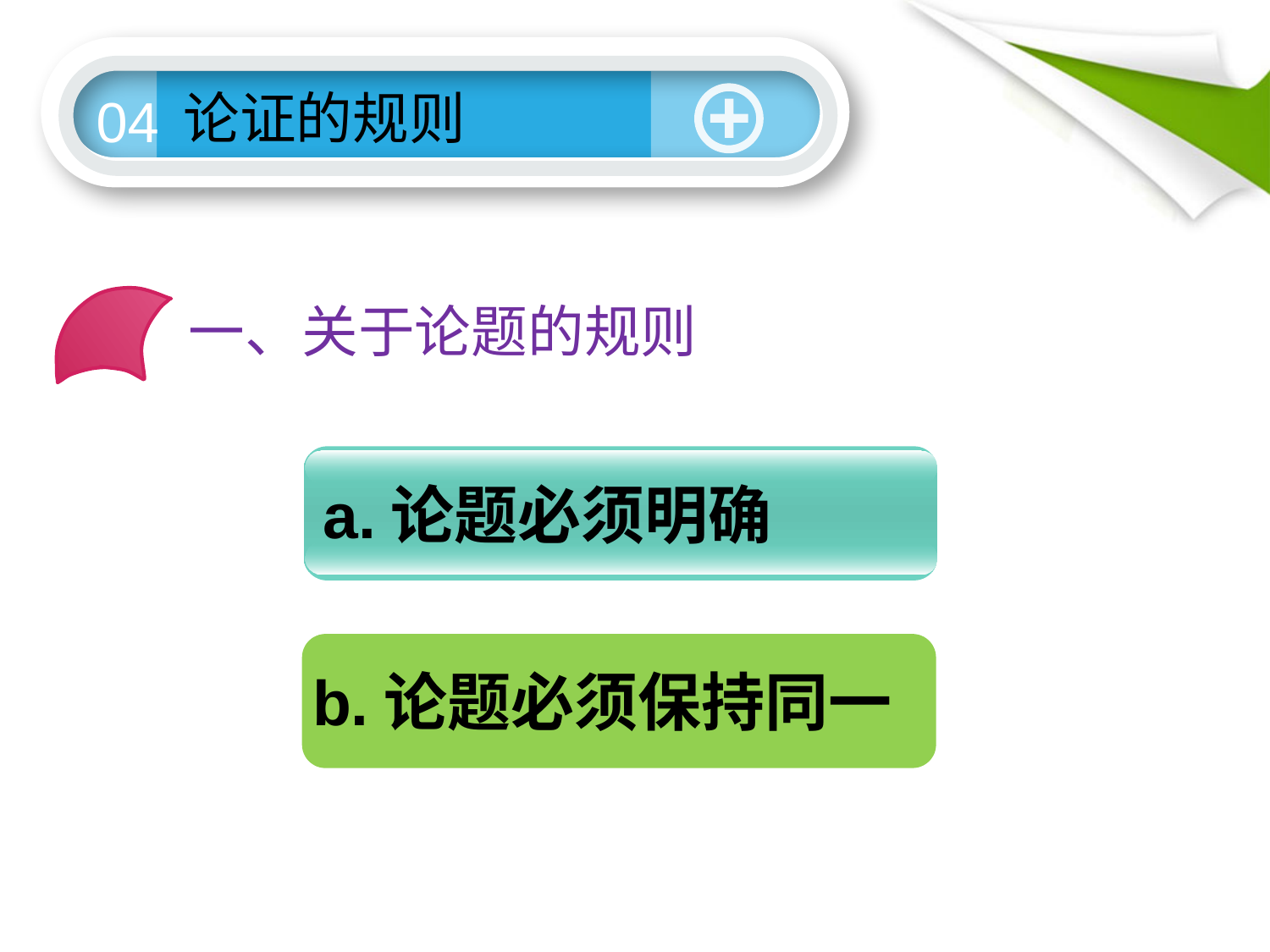

论证的规则
04

一、关于论题的规则

A  —  B
B  —  A

a.论题必须明确

b.论题必须保持同一